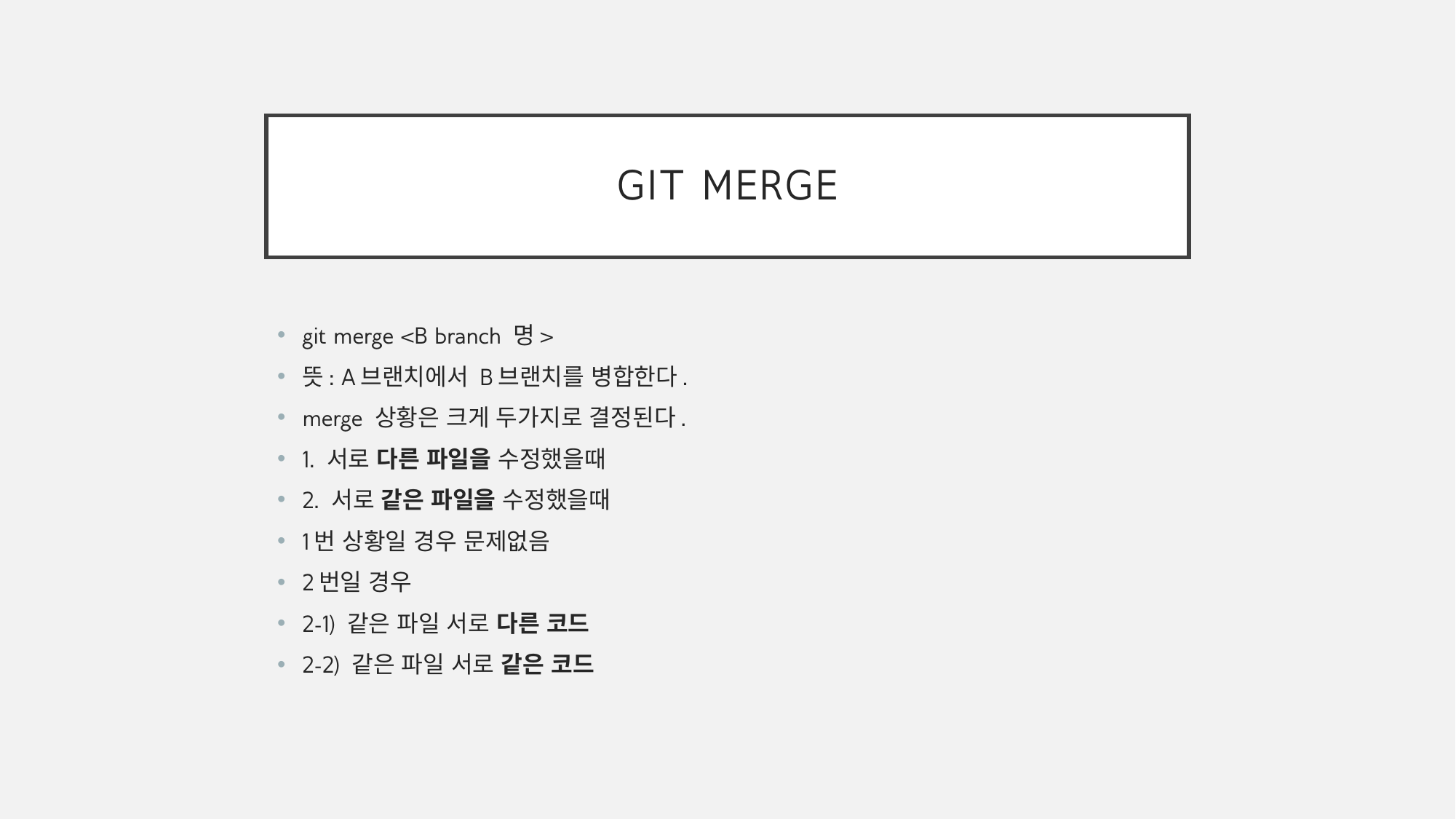

# git merge
git merge <B branch 명>
뜻: A브랜치에서 B브랜치를 병합한다.
merge 상황은 크게 두가지로 결정된다.
1. 서로 다른 파일을 수정했을때
2. 서로 같은 파일을 수정했을때
1번 상황일 경우 문제없음
2번일 경우
2-1) 같은 파일 서로 다른 코드
2-2) 같은 파일 서로 같은 코드